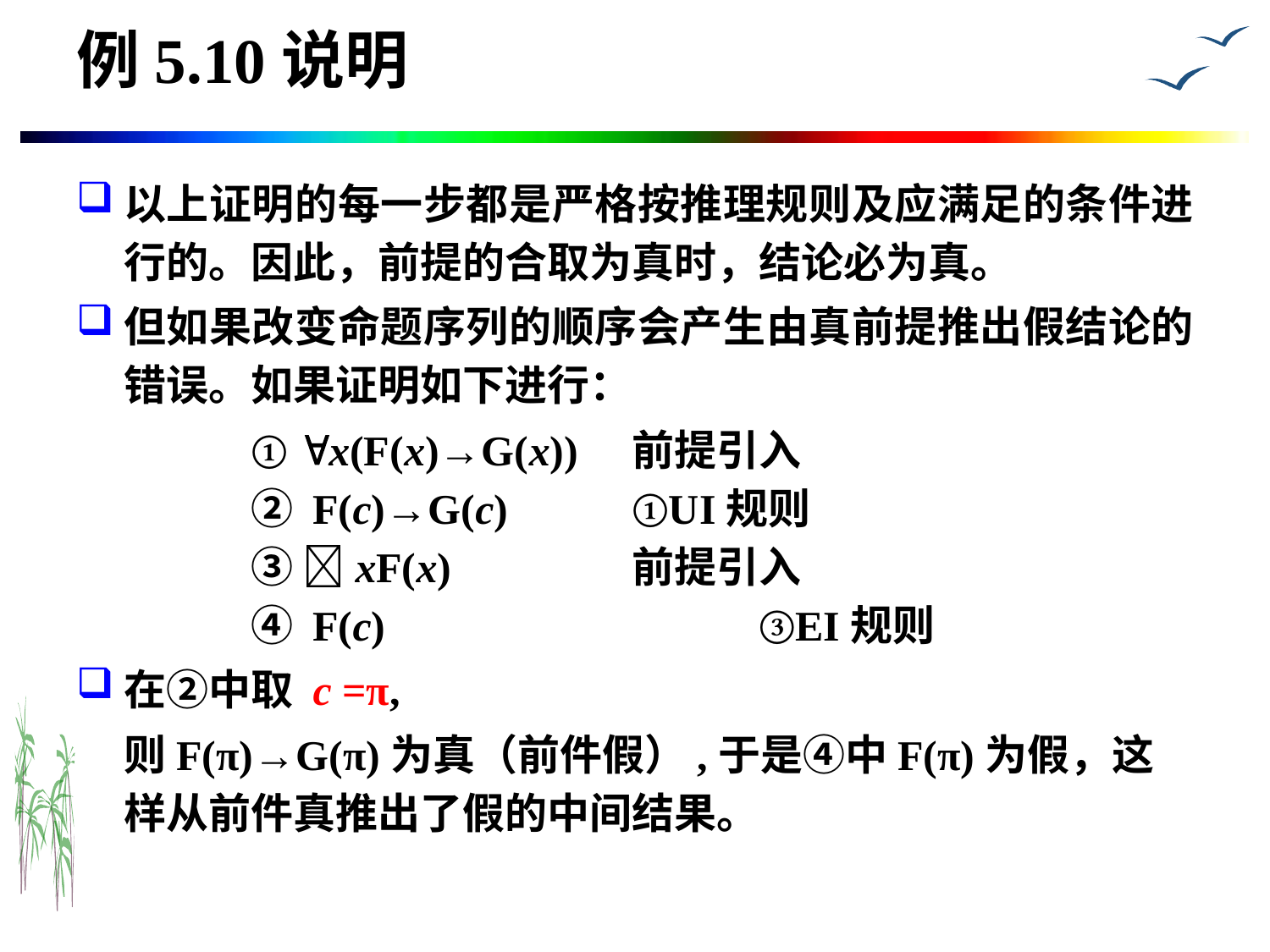

# 例5.10说明
以上证明的每一步都是严格按推理规则及应满足的条件进行的。因此，前提的合取为真时，结论必为真。
但如果改变命题序列的顺序会产生由真前提推出假结论的错误。如果证明如下进行：
		① ∀x(F(x)→G(x)) 	前提引入
   	② F(c)→G(c)      	①UI规则
   	③ ∃xF(x)         	前提引入
   	④ F(c)            		③EI规则
在②中取 c =π,
	则F(π)→G(π)为真（前件假）,于是④中F(π)为假，这样从前件真推出了假的中间结果。